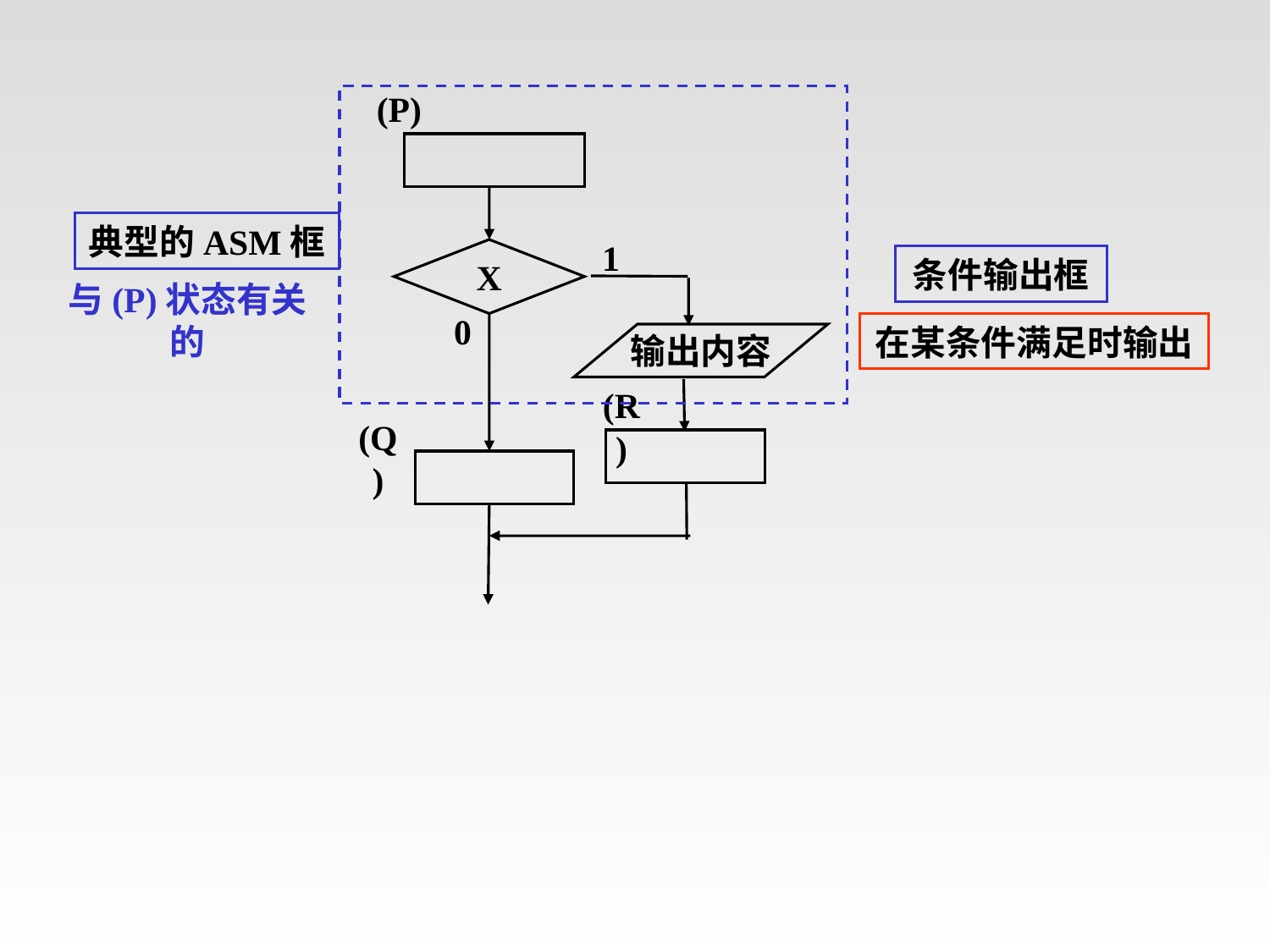

(P)

1
X

0

输出内容
(R)

(Q)

典型的ASM框
条件输出框
与(P)状态有关的
在某条件满足时输出
# 设计方法ASM图